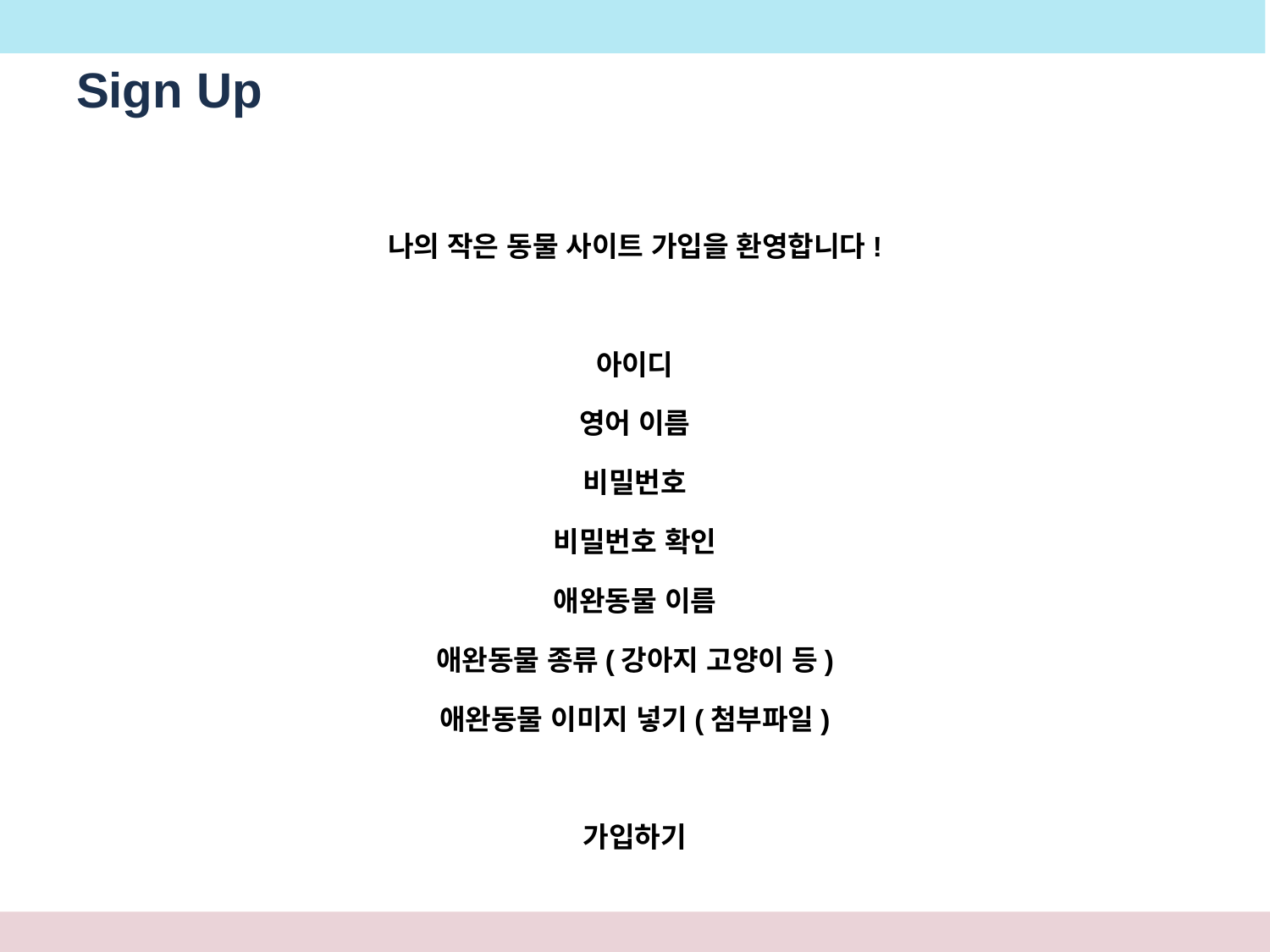

# Sign Up
나의 작은 동물 사이트 가입을 환영합니다!

아이디
영어 이름
비밀번호
비밀번호 확인
애완동물 이름
애완동물 종류(강아지 고양이 등)
애완동물 이미지 넣기(첨부파일)

가입하기